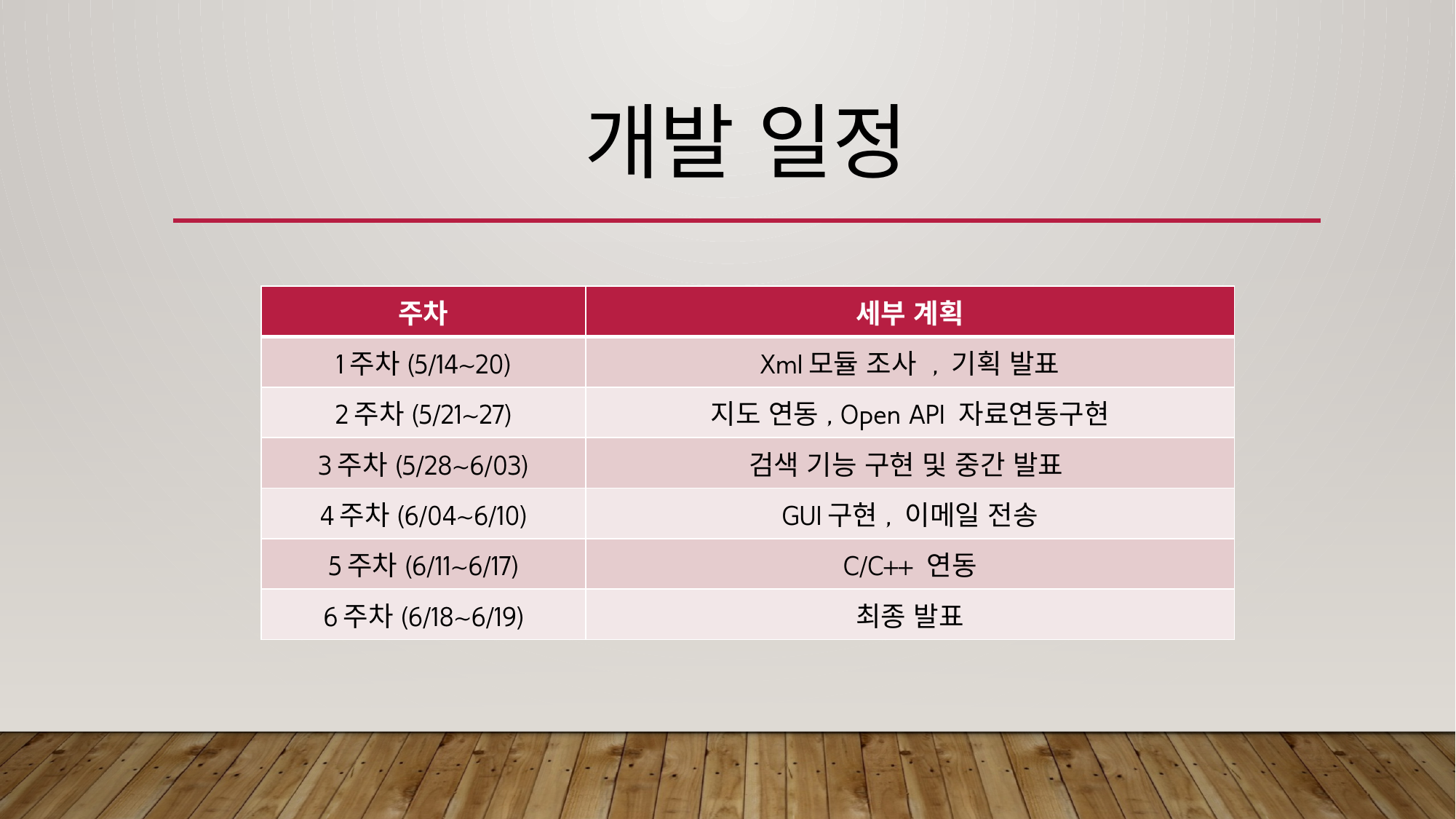

# 개발 일정
| 주차 | 세부 계획 |
| --- | --- |
| 1주차(5/14~20) | Xml모듈 조사 , 기획 발표 |
| 2주차(5/21~27) | 지도 연동, Open API 자료연동구현 |
| 3주차(5/28~6/03) | 검색 기능 구현 및 중간 발표 |
| 4주차(6/04~6/10) | GUI구현, 이메일 전송 |
| 5주차(6/11~6/17) | C/C++ 연동 |
| 6주차(6/18~6/19) | 최종 발표 |